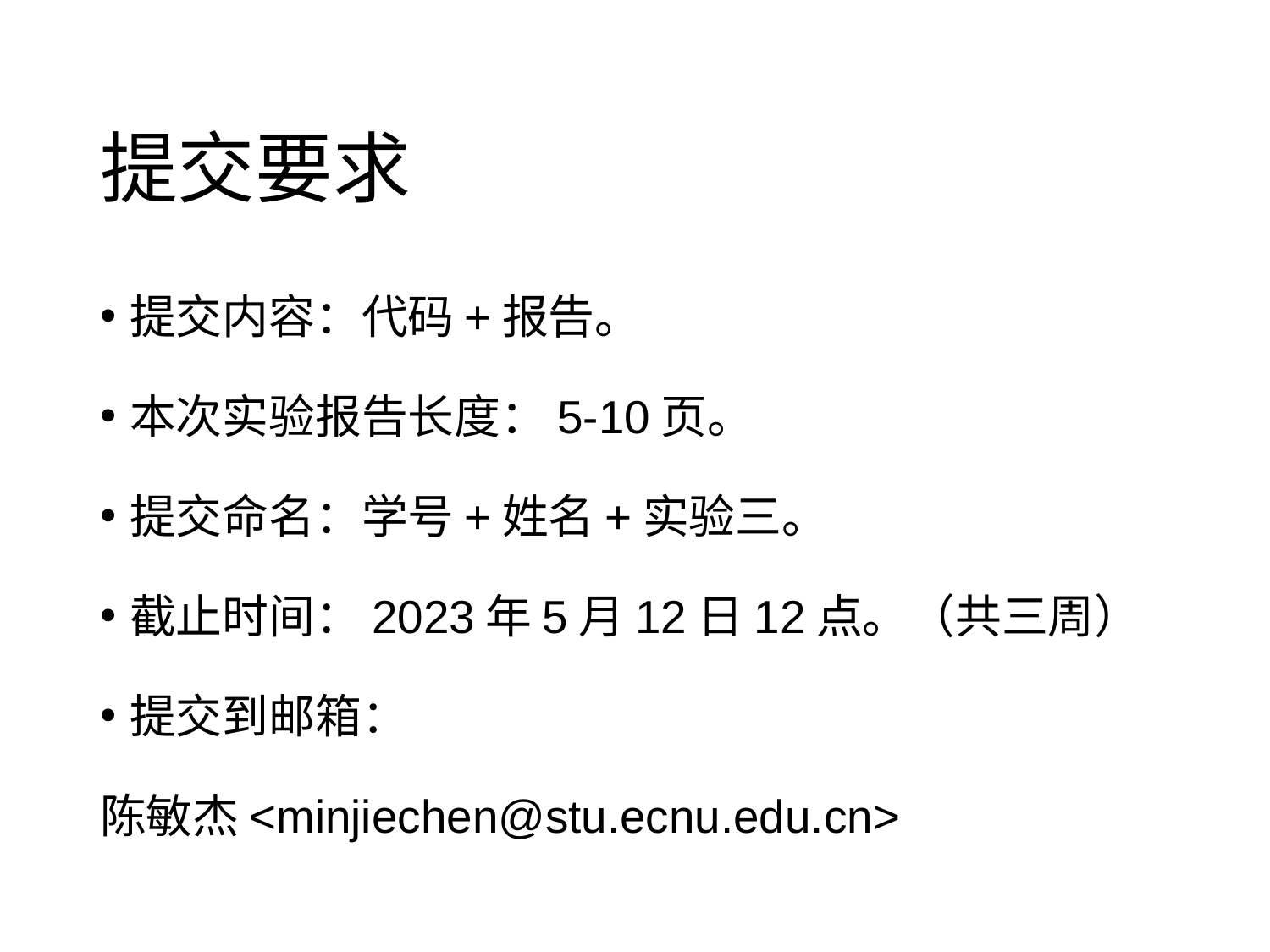

# 提交要求
提交内容：代码+报告。
本次实验报告长度：5-10页。
提交命名：学号+姓名+实验三。
截止时间：2023年5月12日12点。（共三周）
提交到邮箱：
陈敏杰<minjiechen@stu.ecnu.edu.cn>